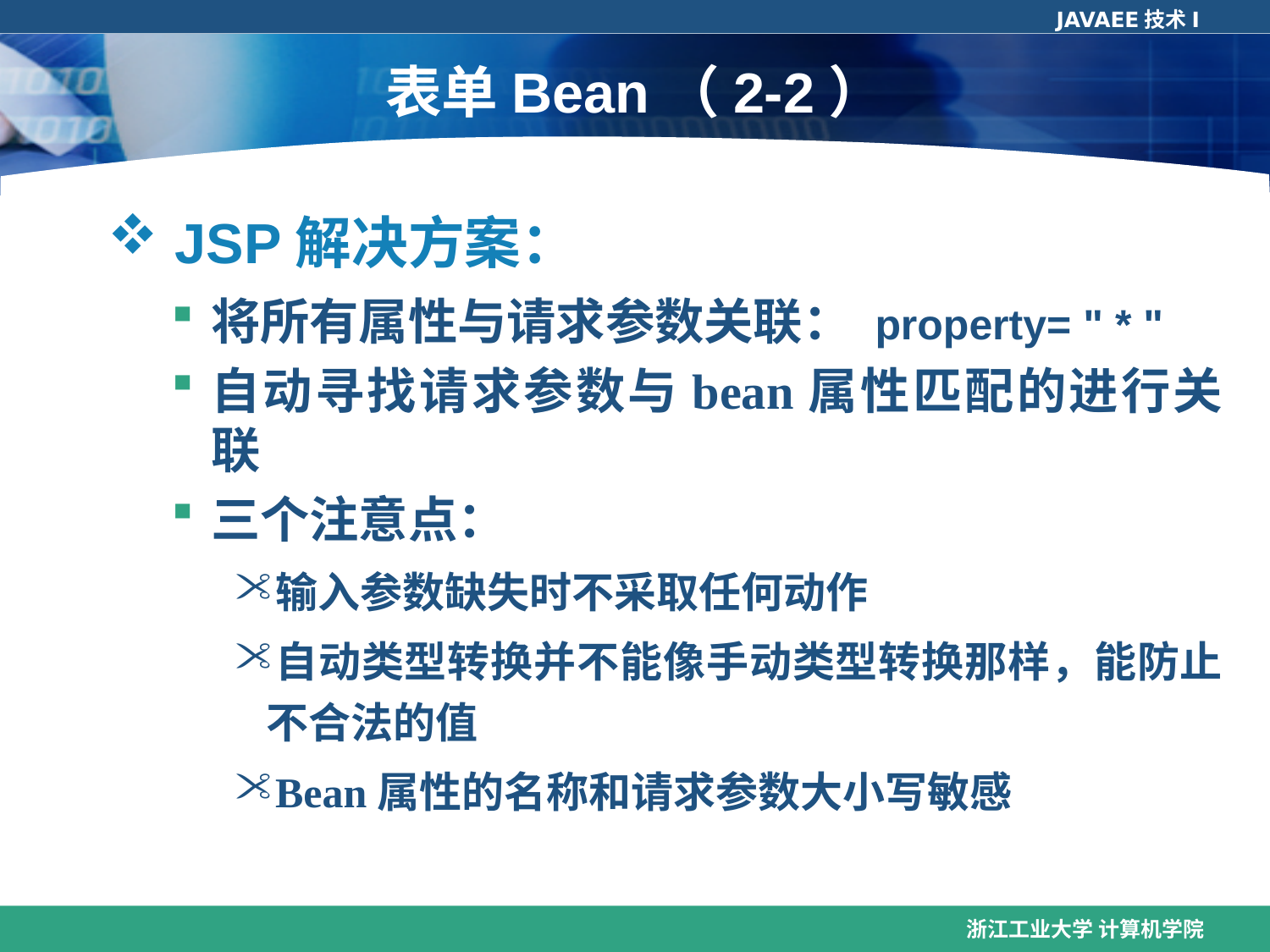

表单Bean（2-2）
 JSP解决方案：
将所有属性与请求参数关联： property= " * "
自动寻找请求参数与bean属性匹配的进行关联
三个注意点：
输入参数缺失时不采取任何动作
自动类型转换并不能像手动类型转换那样，能防止不合法的值
Bean属性的名称和请求参数大小写敏感